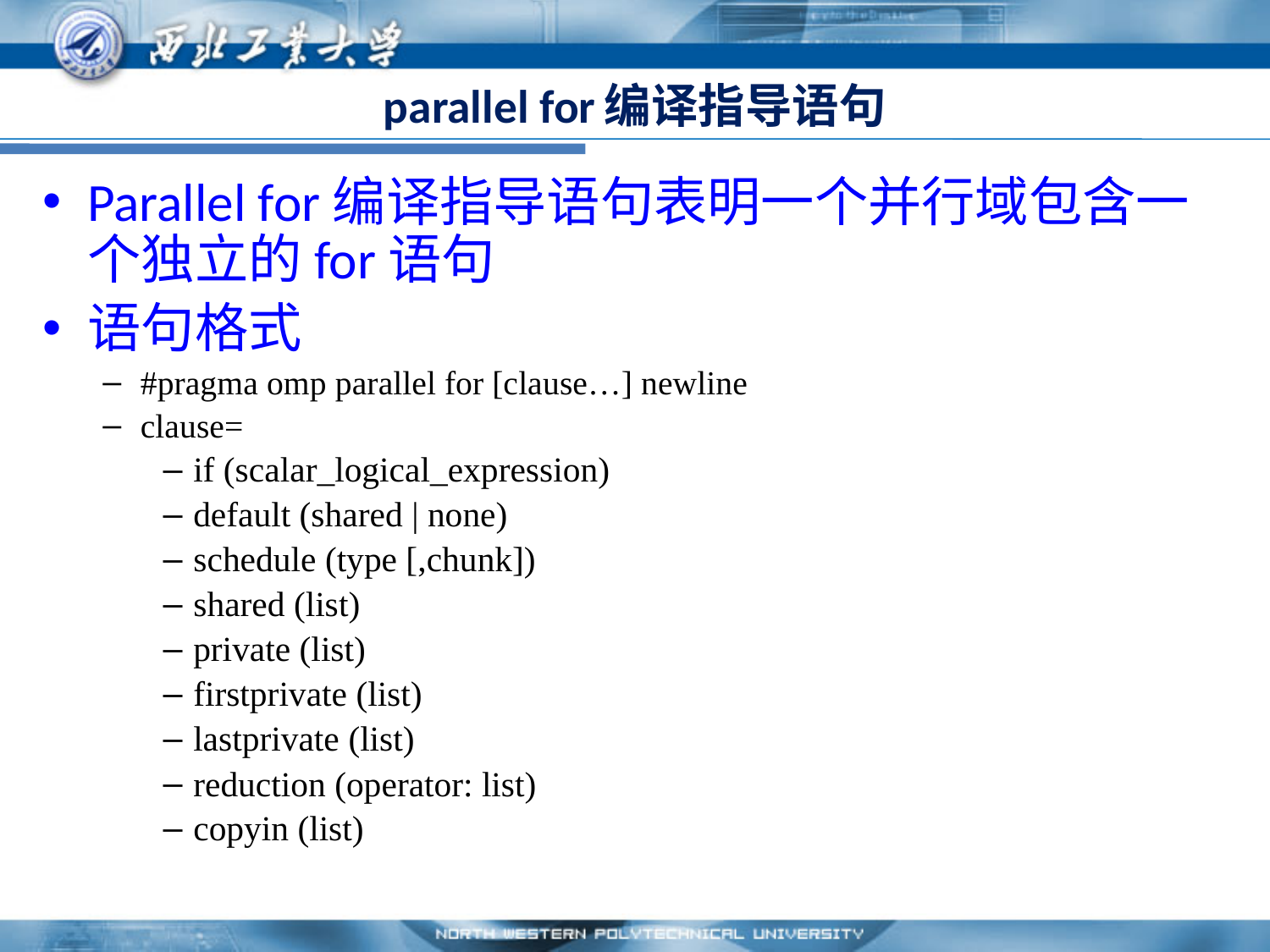

# parallel for编译指导语句
Parallel for编译指导语句表明一个并行域包含一个独立的for语句
语句格式
#pragma omp parallel for [clause…] newline
clause=
if (scalar_logical_expression)
default (shared | none)
schedule (type [,chunk])
shared (list)
private (list)
firstprivate (list)
lastprivate (list)
reduction (operator: list)
copyin (list)